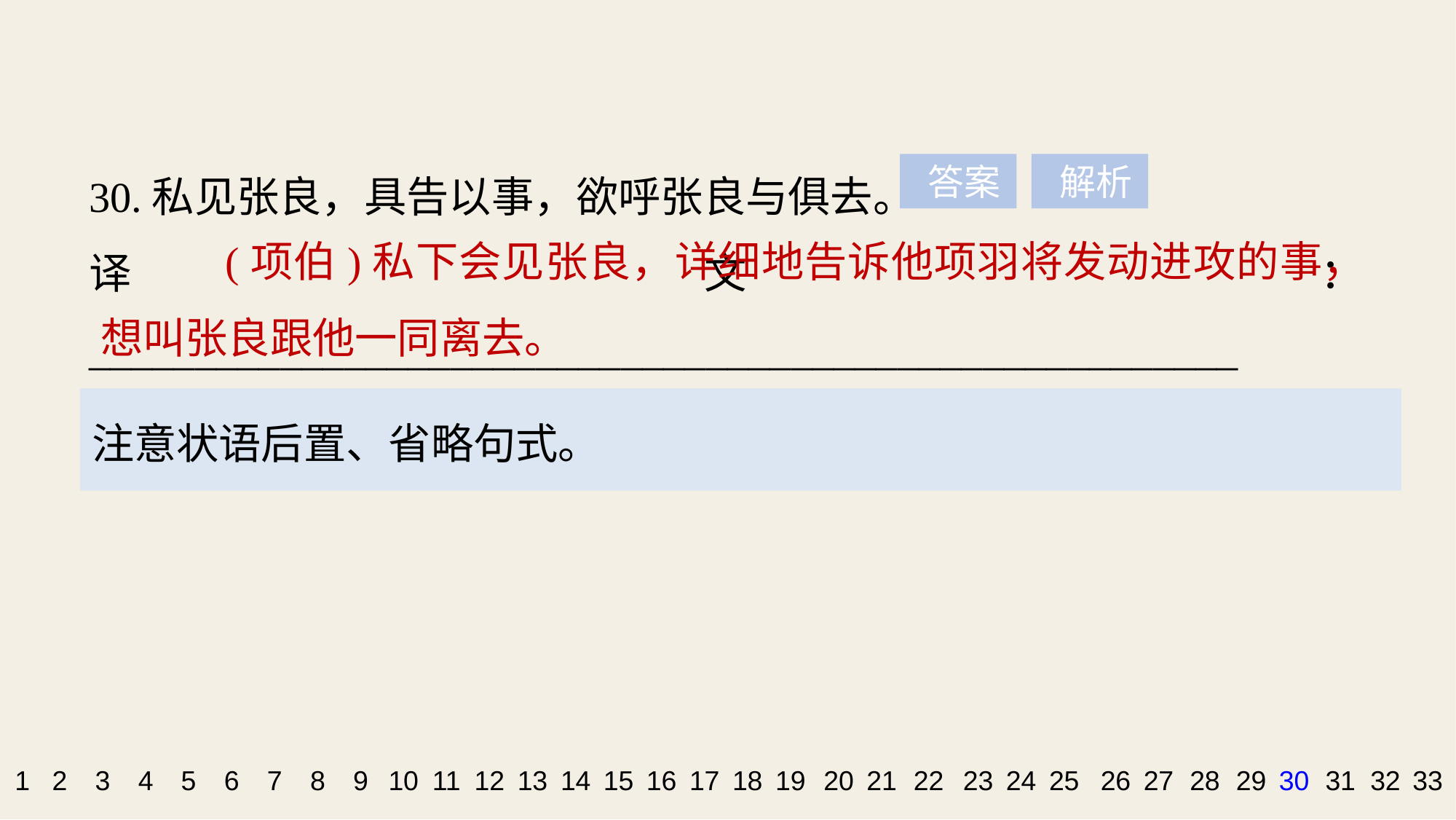

30.私见张良，具告以事，欲呼张良与俱去。
译文：______________________________________________________
____________________
 答案
 解析
           (项伯)私下会见张良，详细地告诉他项羽将发动进攻的事，想叫张良跟他一同离去。
注意状语后置、省略句式。

1
2
3
4
5
6
7
8
9
10
11
12
13
14
15
16
17
18
19
20
21
22
23
24
25
26
27
28
29
30
31
32
33